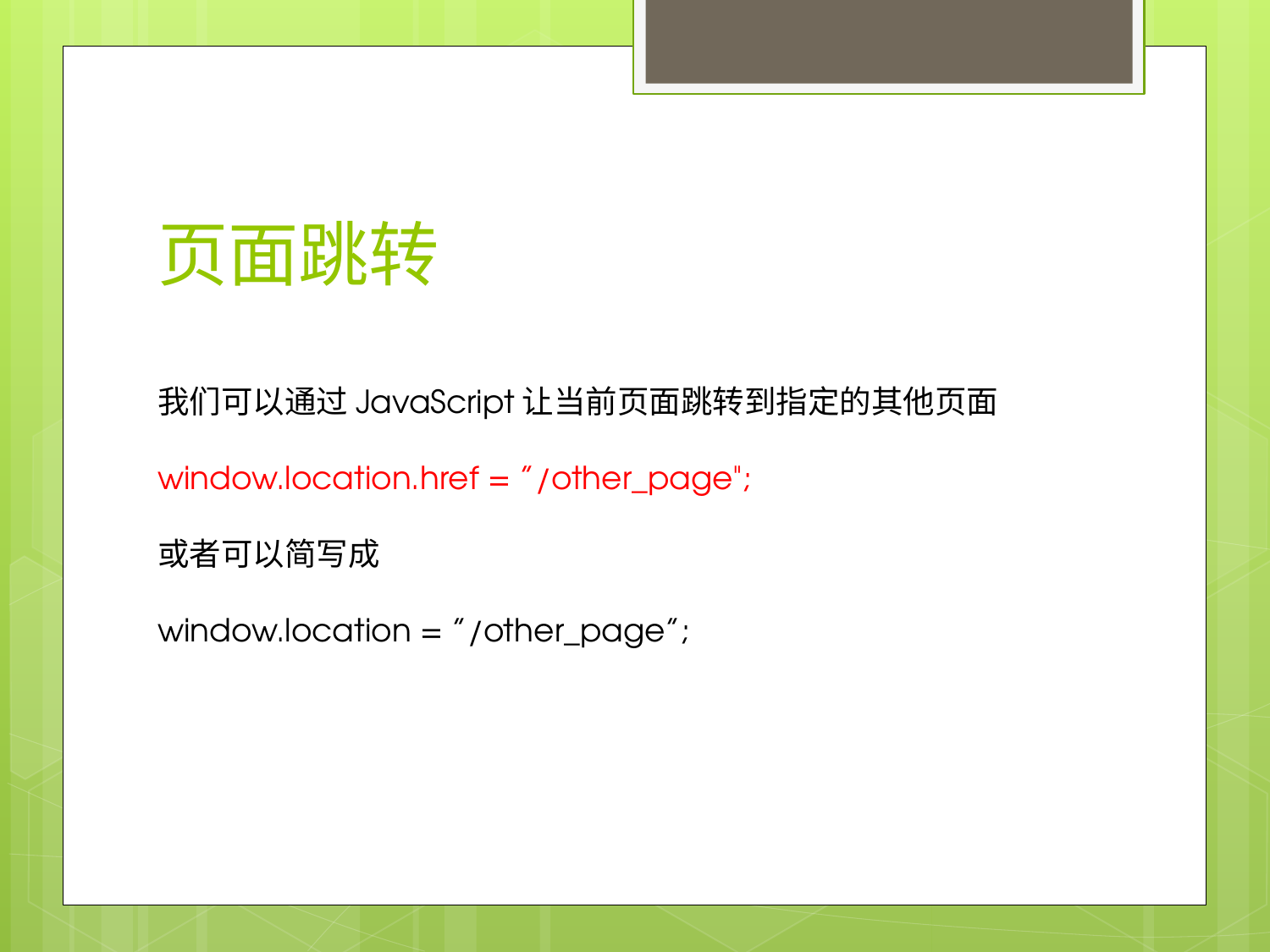

# 页面跳转
我们可以通过JavaScript让当前页面跳转到指定的其他页面

window.location.href = ”/other_page";

或者可以简写成

window.location = ”/other_page”;